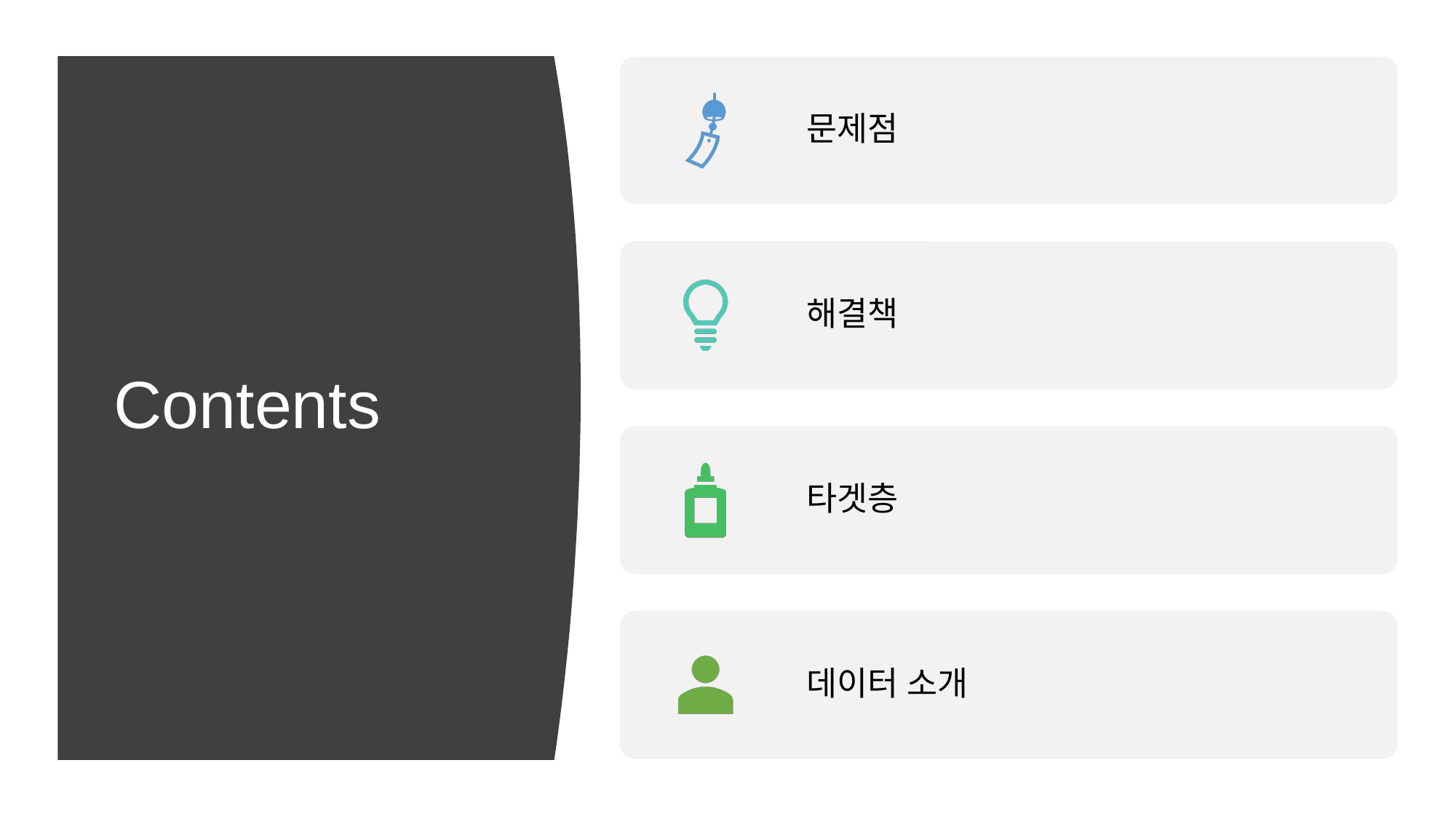

문제점
해결책
타겟층
데이터 소개

# Contents